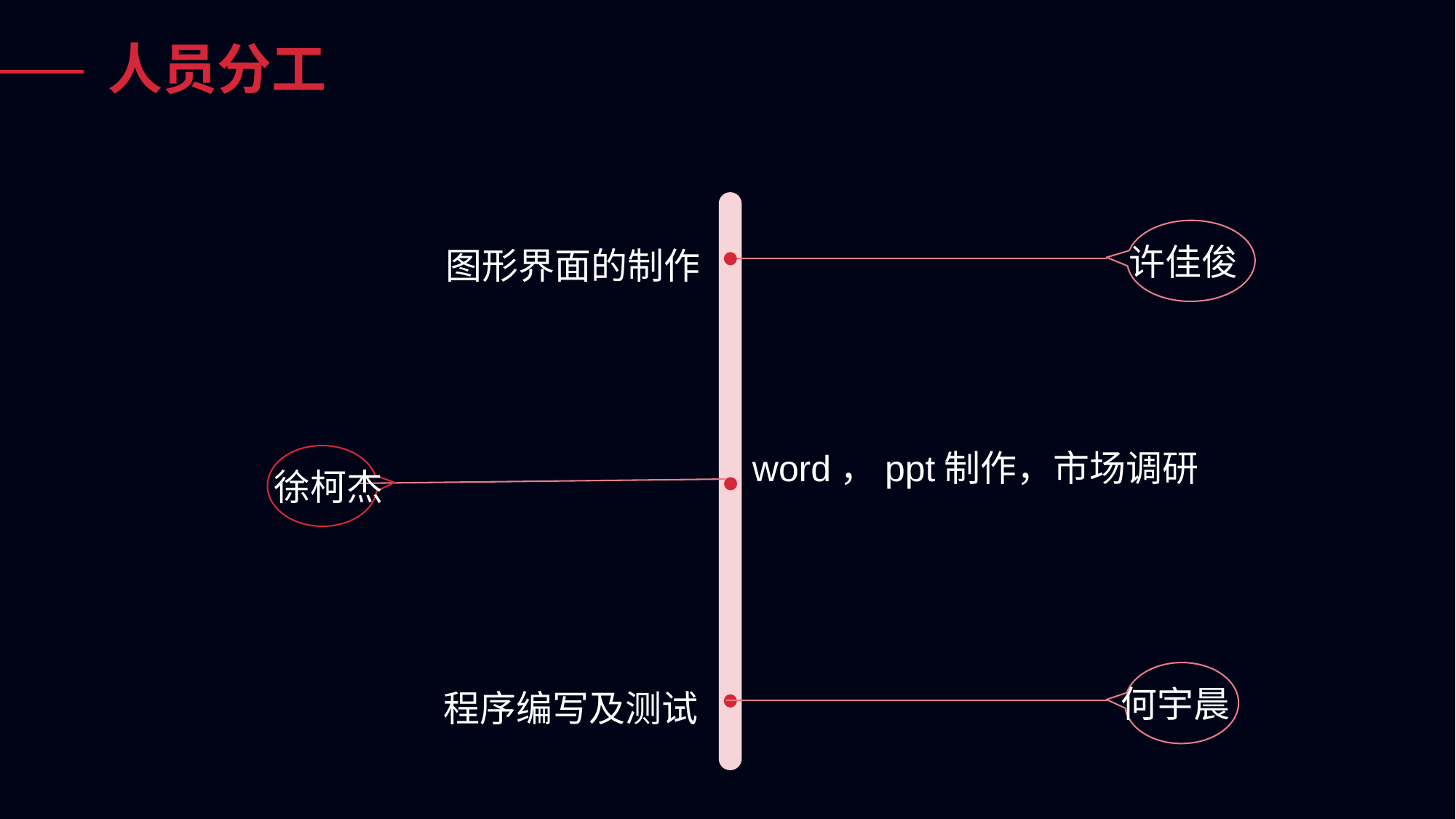

人员分工

图形界面的制作
许佳俊

word，ppt制作，市场调研
徐柯杰

程序编写及测试
何宇晨